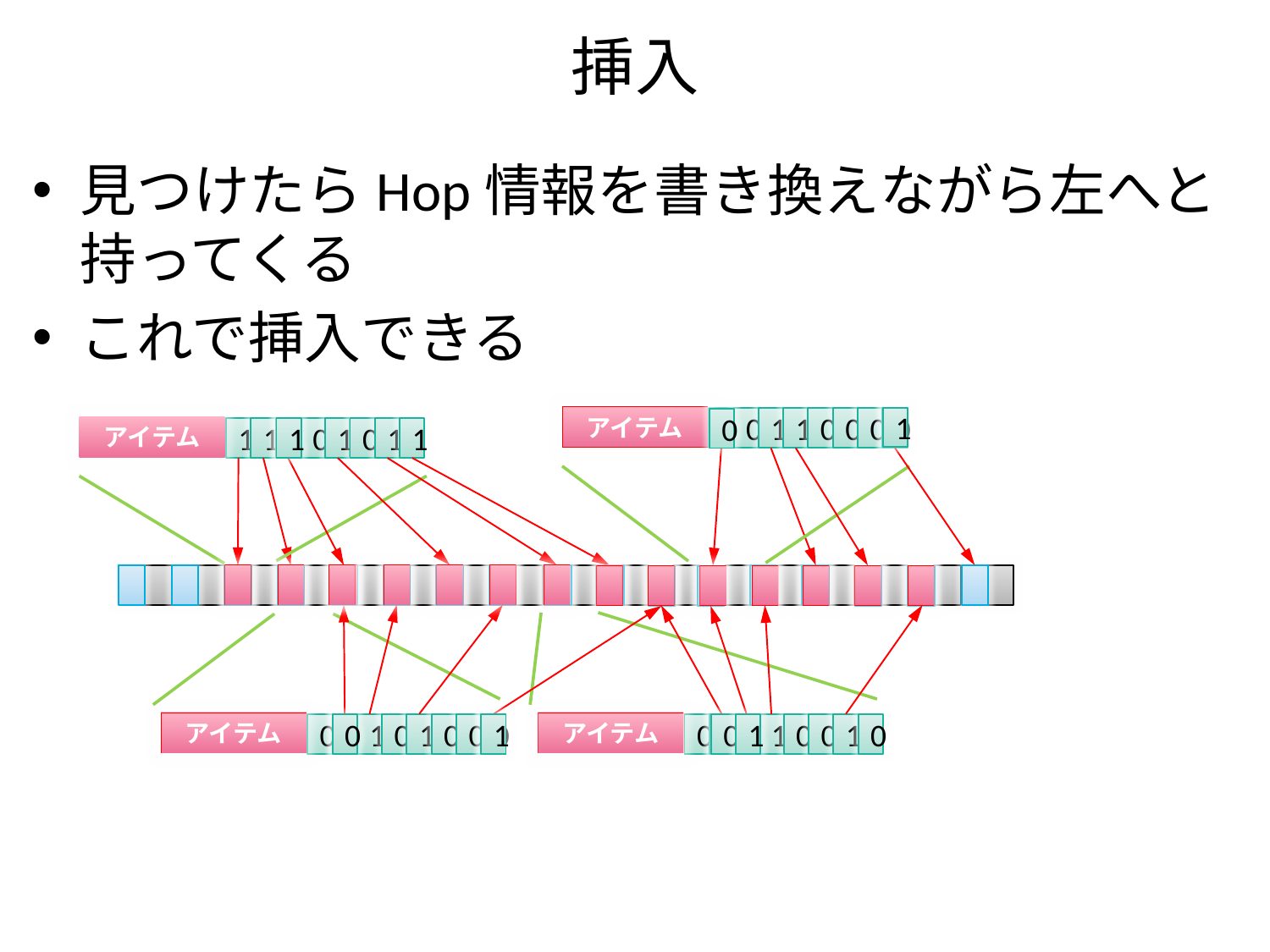

# 挿入
見つけたらHop情報を書き換えながら左へと持ってくる
これで挿入できる
アイテム
1
1
0
1
1
0
0
0
0
0
アイテム
1
1
1
0
0
1
0
1
1

アイテム
アイテム
0
1
0
1
0
1
0
0
0
1
0
1
0
1
0
1
0
0
1
0